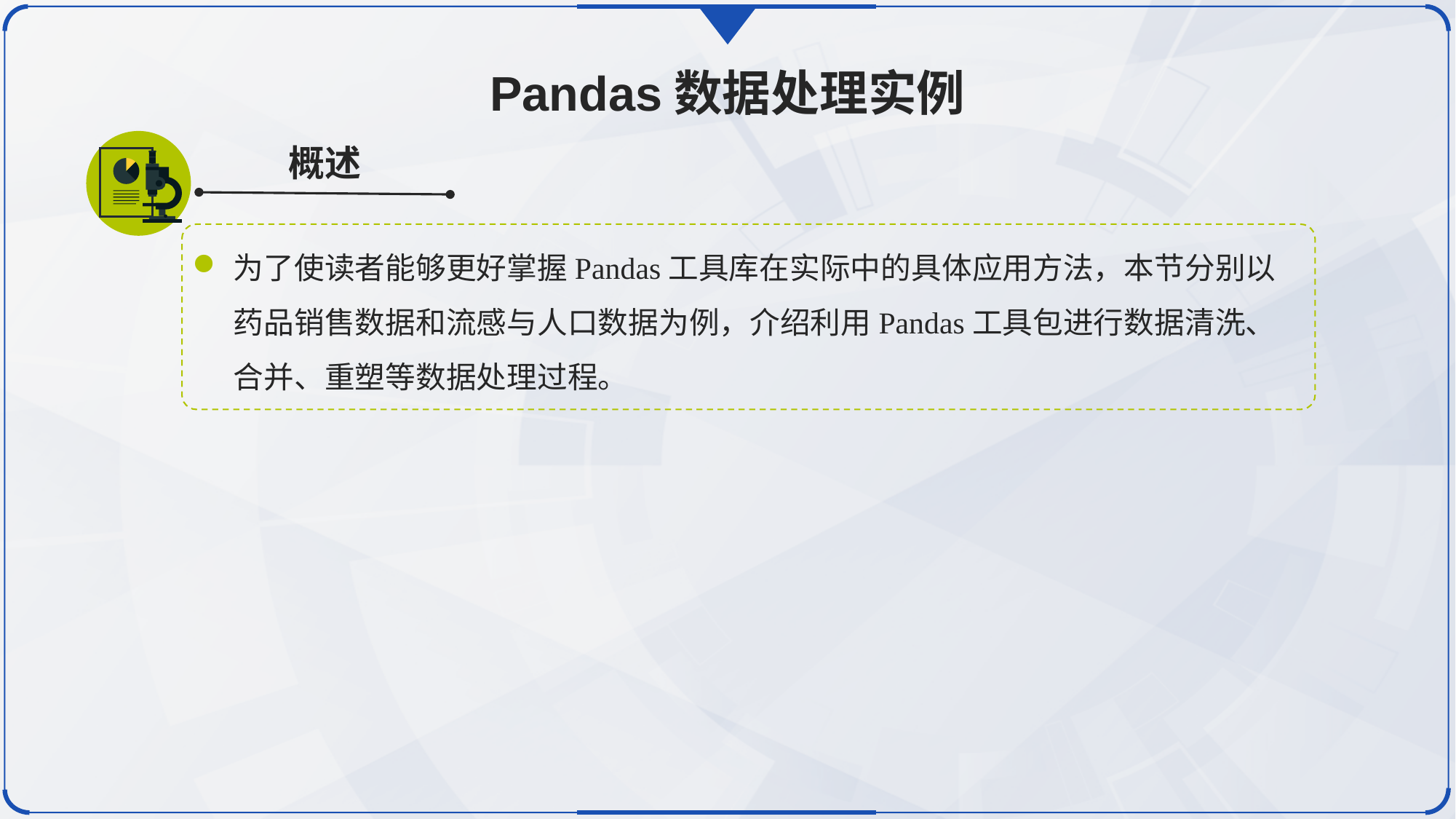

Pandas数据处理实例

概述

为了使读者能够更好掌握Pandas工具库在实际中的具体应用方法，本节分别以药品销售数据和流感与人口数据为例，介绍利用Pandas工具包进行数据清洗、合并、重塑等数据处理过程。